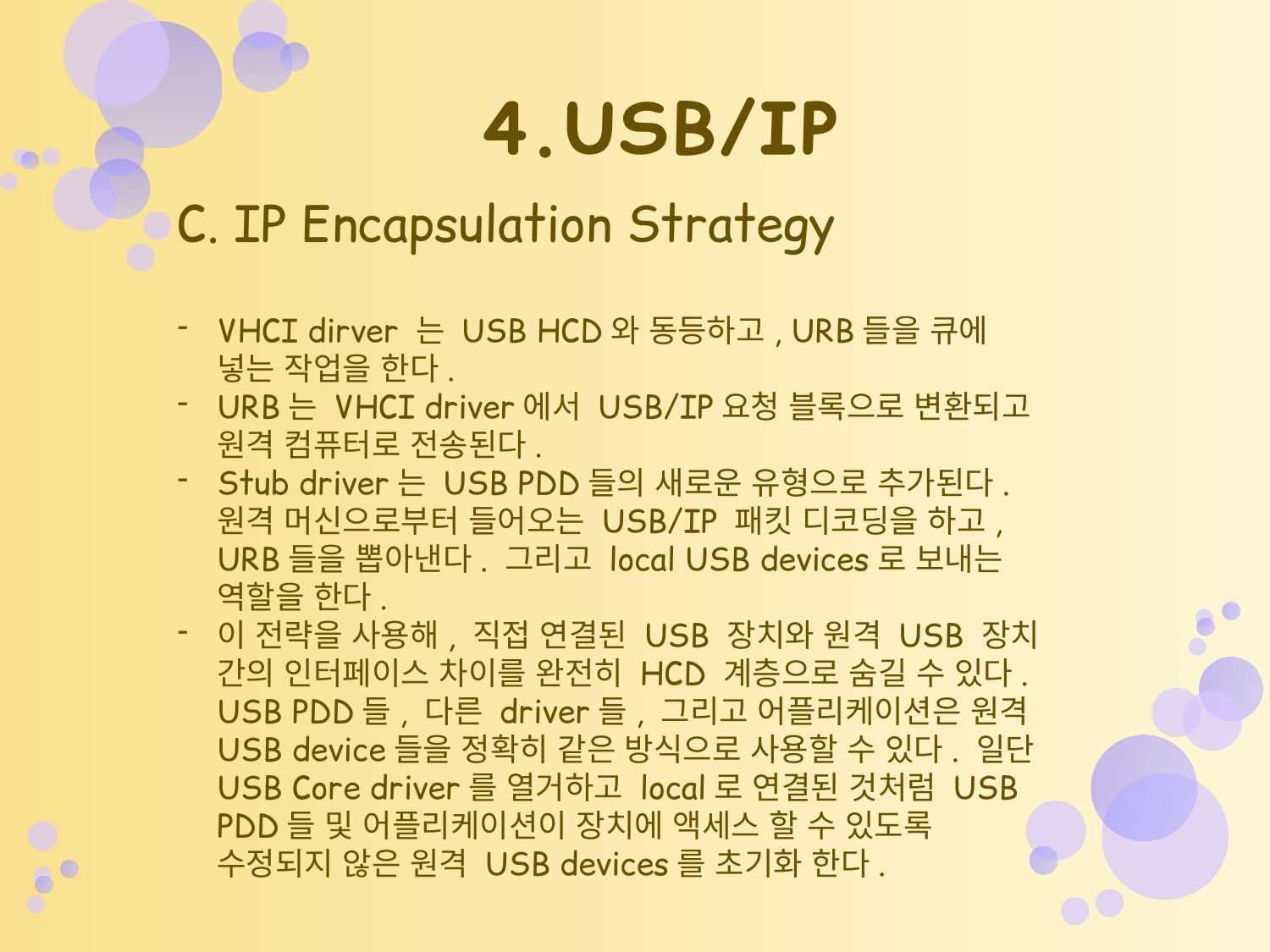

# 4.USB/IP
C. IP Encapsulation Strategy

VHCI dirver 는 USB HCD와 동등하고, URB들을 큐에 넣는 작업을 한다.
URB는 VHCI driver에서 USB/IP요청 블록으로 변환되고 원격 컴퓨터로 전송된다.
Stub driver는 USB PDD들의 새로운 유형으로 추가된다. 원격 머신으로부터 들어오는 USB/IP 패킷 디코딩을 하고, URB들을 뽑아낸다. 그리고 local USB devices로 보내는 역할을 한다.
이 전략을 사용해, 직접 연결된 USB 장치와 원격 USB 장치 간의 인터페이스 차이를 완전히 HCD 계층으로 숨길 수 있다. USB PDD들, 다른 driver들, 그리고 어플리케이션은 원격 USB device들을 정확히 같은 방식으로 사용할 수 있다. 일단 USB Core driver를 열거하고 local로 연결된 것처럼 USB PDD들 및 어플리케이션이 장치에 액세스 할 수 있도록 수정되지 않은 원격 USB devices를 초기화 한다.